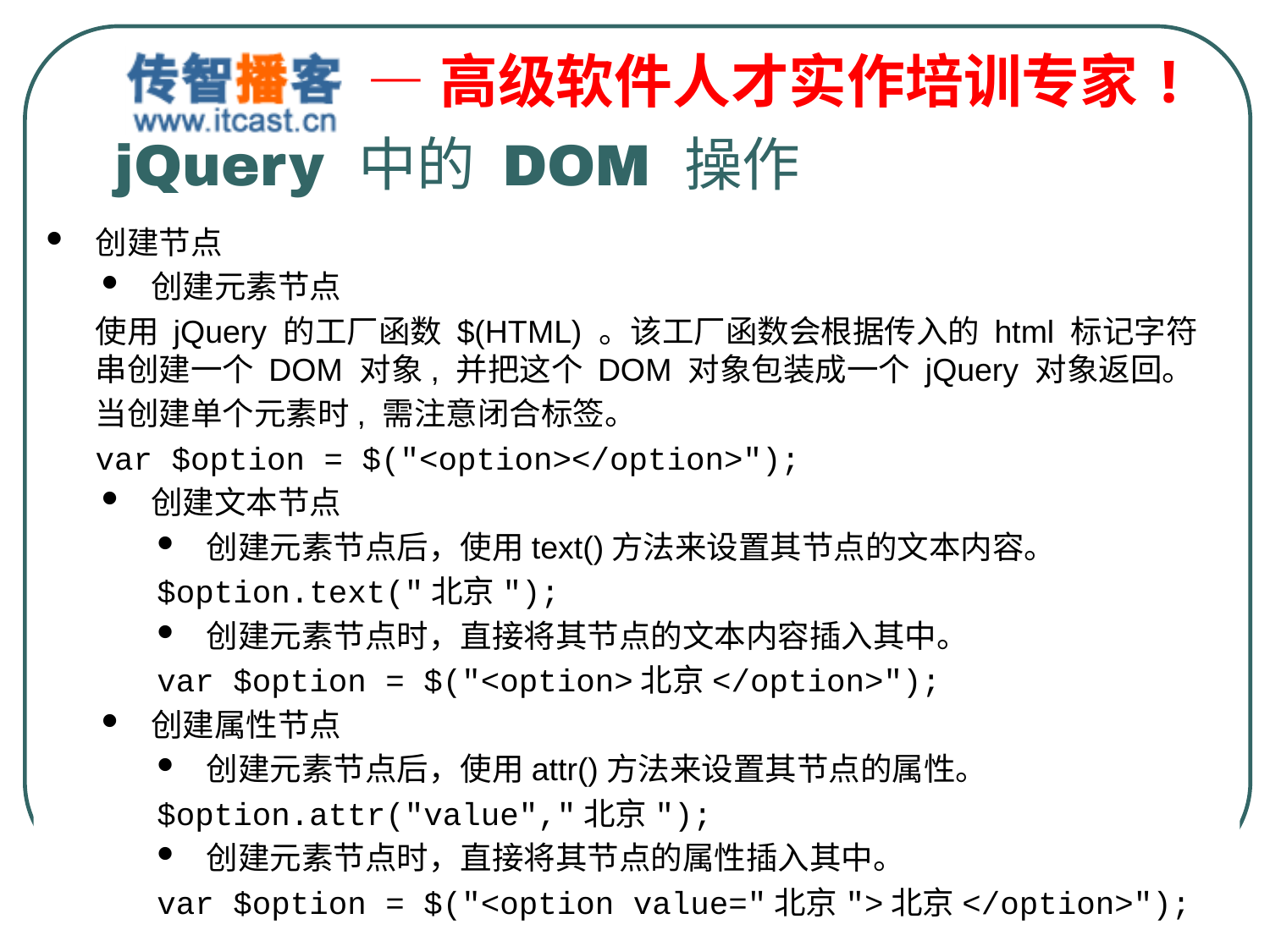

jQuery 中的 DOM 操作
创建节点
创建元素节点
	使用 jQuery 的工厂函数 $(HTML) 。该工厂函数会根据传入的 html 标记字符串创建一个 DOM 对象, 并把这个 DOM 对象包装成一个 jQuery 对象返回。
	当创建单个元素时, 需注意闭合标签。
	var $option = $("<option></option>");
创建文本节点
创建元素节点后，使用text()方法来设置其节点的文本内容。
$option.text("北京");
创建元素节点时，直接将其节点的文本内容插入其中。
var $option = $("<option>北京</option>");
创建属性节点
创建元素节点后，使用attr()方法来设置其节点的属性。
$option.attr("value","北京");
创建元素节点时，直接将其节点的属性插入其中。
var $option = $("<option value="北京">北京</option>");
北京传智播客教育 www.itcast.cn